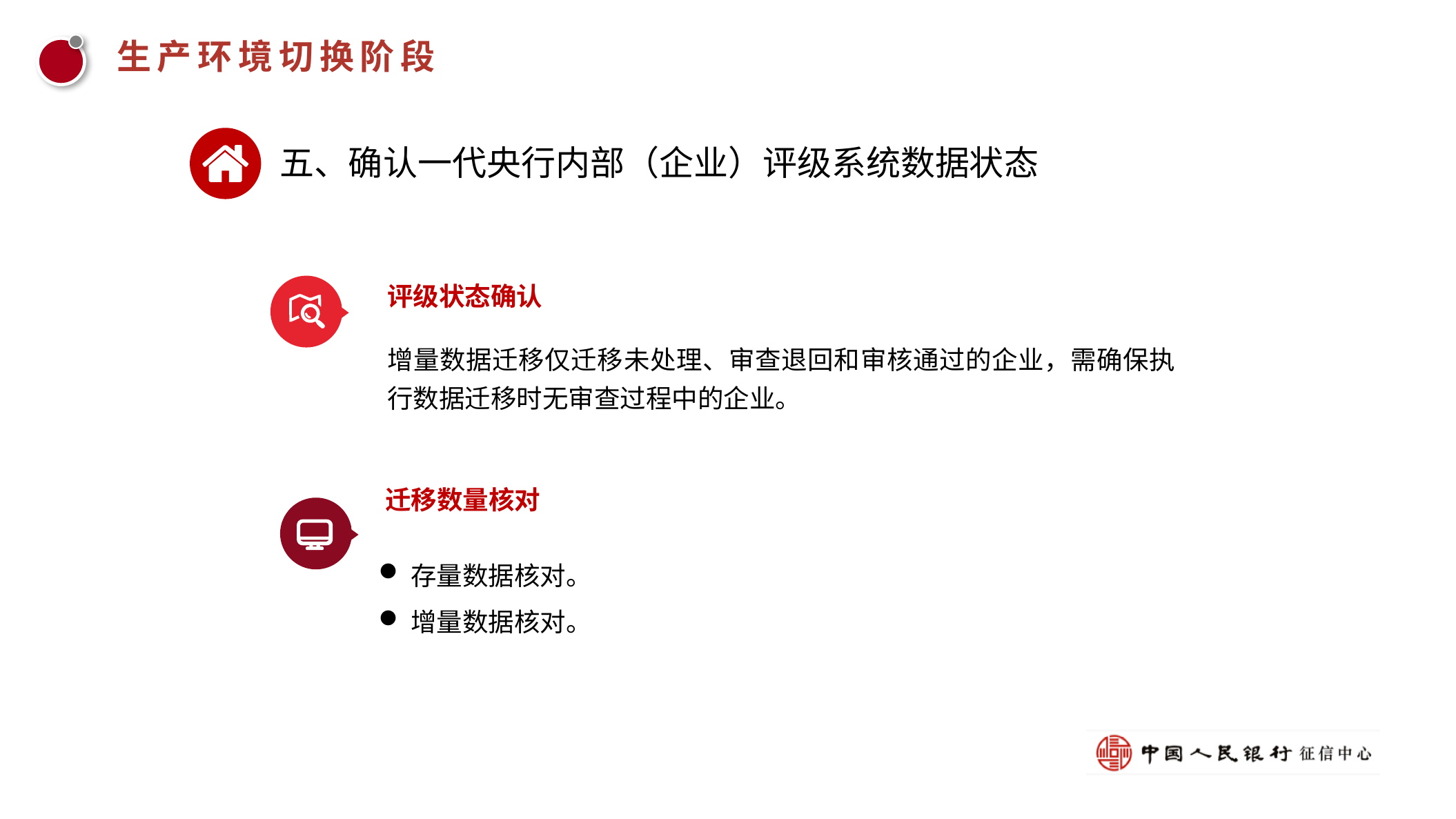

生产环境切换阶段

五、确认一代央行内部（企业）评级系统数据状态

评级状态确认
增量数据迁移仅迁移未处理、审查退回和审核通过的企业，需确保执行数据迁移时无审查过程中的企业。

迁移数量核对
存量数据核对。
增量数据核对。